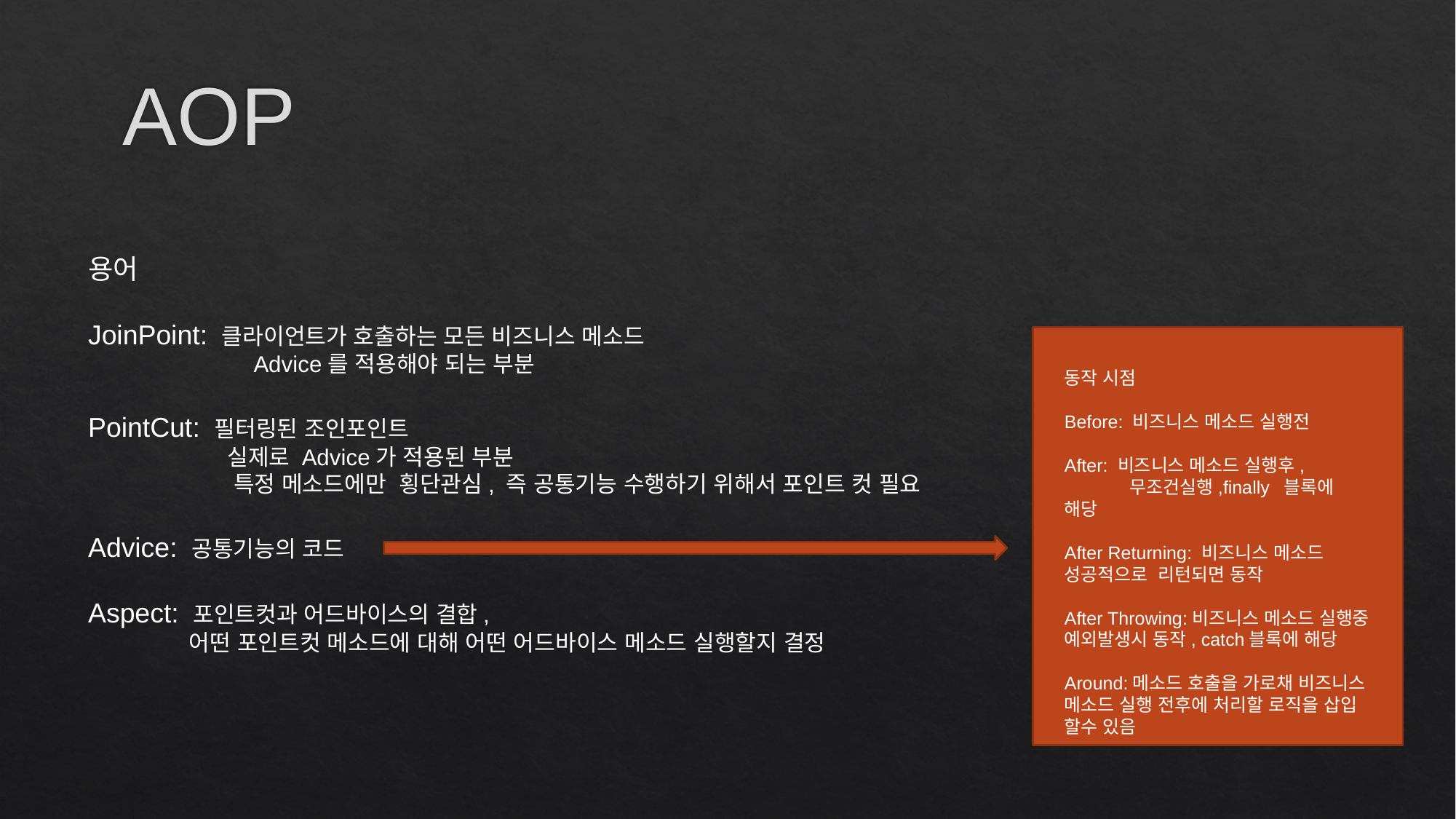

AOP
용어

JoinPoint: 클라이언트가 호출하는 모든 비즈니스 메소드
                          Advice를 적용해야 되는 부분

PointCut: 필터링된 조인포인트
                     실제로 Advice가 적용된 부분
                      특정 메소드에만  횡단관심, 즉 공통기능 수행하기 위해서 포인트 컷 필요

Advice: 공통기능의 코드

Aspect: 포인트컷과 어드바이스의 결합,
               어떤 포인트컷 메소드에 대해 어떤 어드바이스 메소드 실행할지 결정

동작 시점

Before: 비즈니스 메소드 실행전

After: 비즈니스 메소드 실행후,
            무조건실행,finally  블록에 해당

After Returning: 비즈니스 메소드 성공적으로  리턴되면 동작

After Throwing:비즈니스 메소드 실행중 예외발생시 동작, catch블록에 해당

Around:메소드 호출을 가로채 비즈니스 메소드 실행 전후에 처리할 로직을 삽입 할수 있음